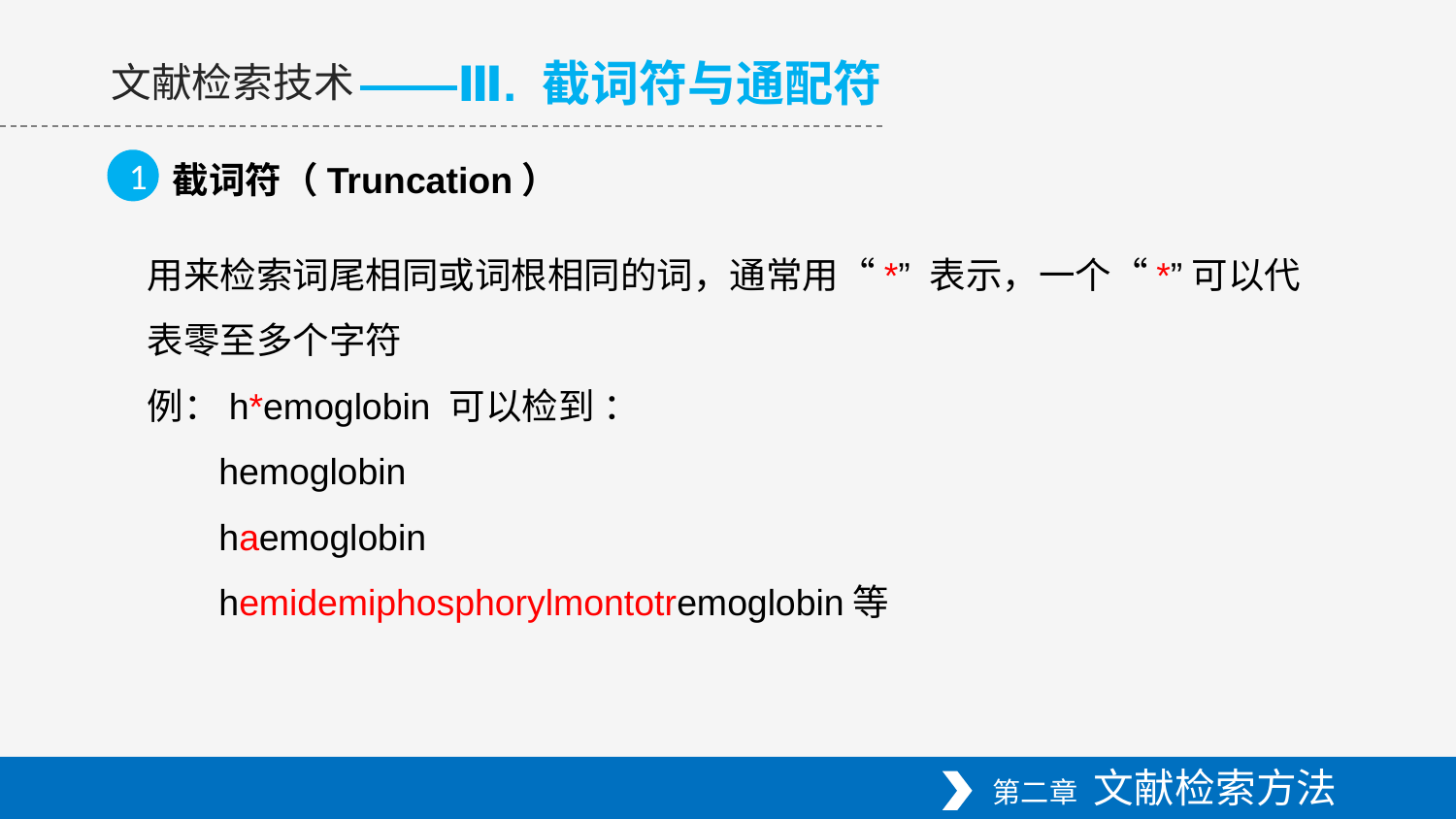

——Ⅲ. 截词符与通配符
文献检索技术
1
截词符（Truncation）
用来检索词尾相同或词根相同的词，通常用“*” 表示，一个“*”可以代表零至多个字符
例：h*emoglobin 可以检到 ：
       hemoglobin
       haemoglobin
       hemidemiphosphorylmontotremoglobin等